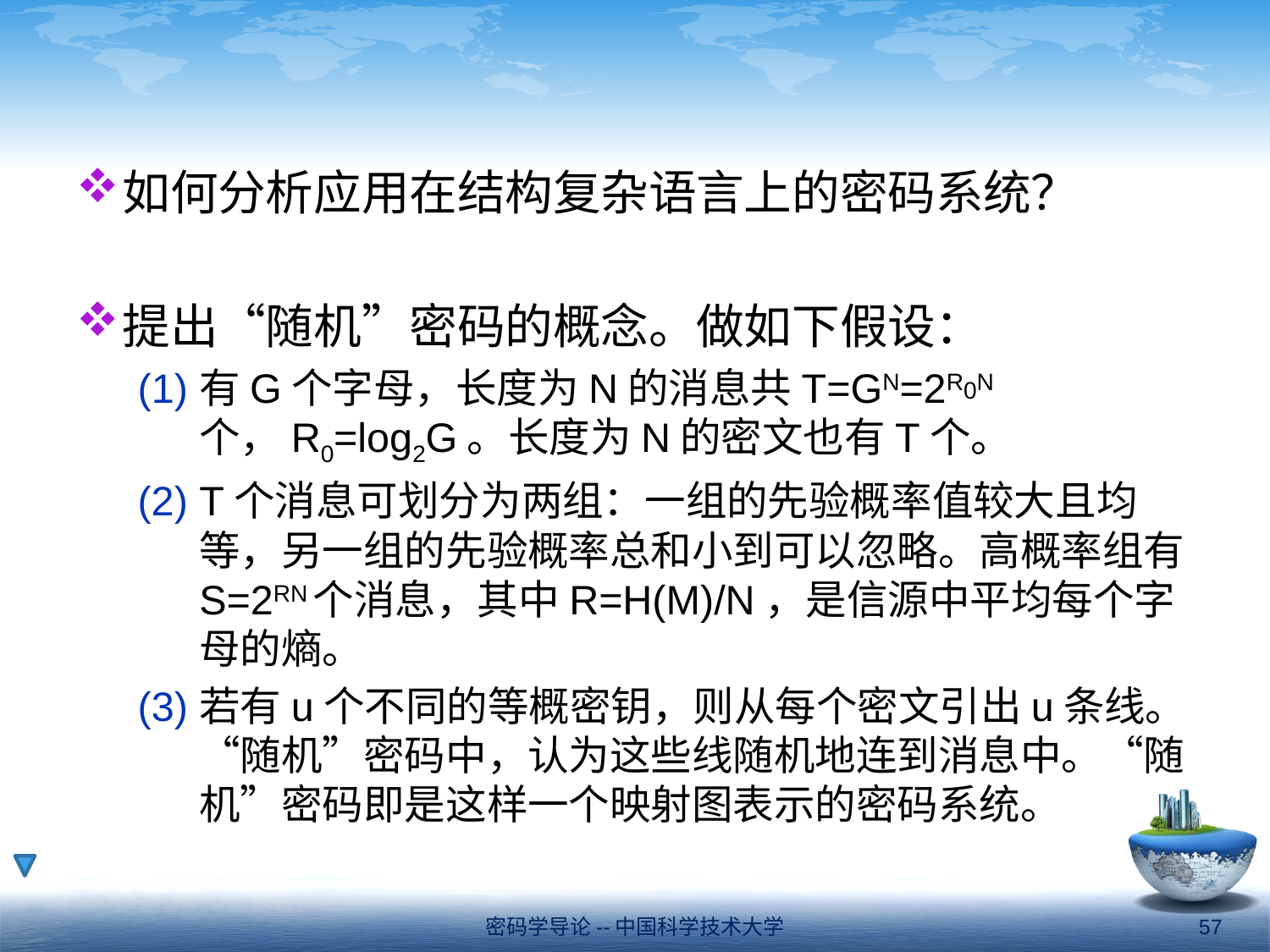

#
如何分析应用在结构复杂语言上的密码系统？

提出“随机”密码的概念。做如下假设：
有G个字母，长度为N的消息共T=GN=2R0N个，R0=log2G。长度为N的密文也有T个。
T个消息可划分为两组：一组的先验概率值较大且均等，另一组的先验概率总和小到可以忽略。高概率组有S=2RN个消息，其中R=H(M)/N，是信源中平均每个字母的熵。
若有u个不同的等概密钥，则从每个密文引出u条线。“随机”密码中，认为这些线随机地连到消息中。“随机”密码即是这样一个映射图表示的密码系统。

密码学导论--中国科学技术大学
57